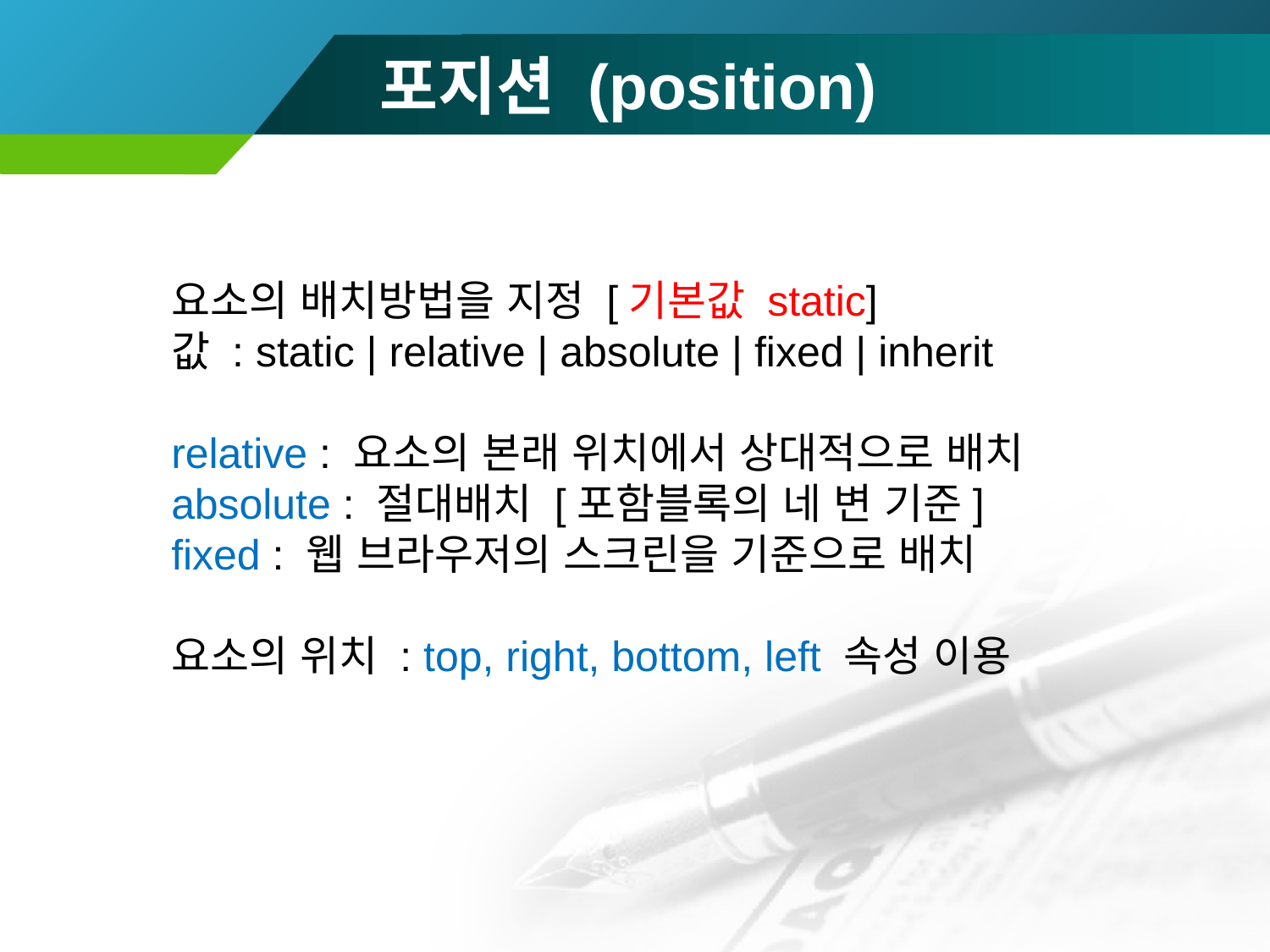

# 포지션 (position)
요소의 배치방법을 지정 [기본값 static]
값 : static | relative | absolute | fixed | inherit

relative : 요소의 본래 위치에서 상대적으로 배치
absolute : 절대배치 [포함블록의 네 변 기준]
fixed : 웹 브라우저의 스크린을 기준으로 배치

요소의 위치 : top, right, bottom, left 속성 이용